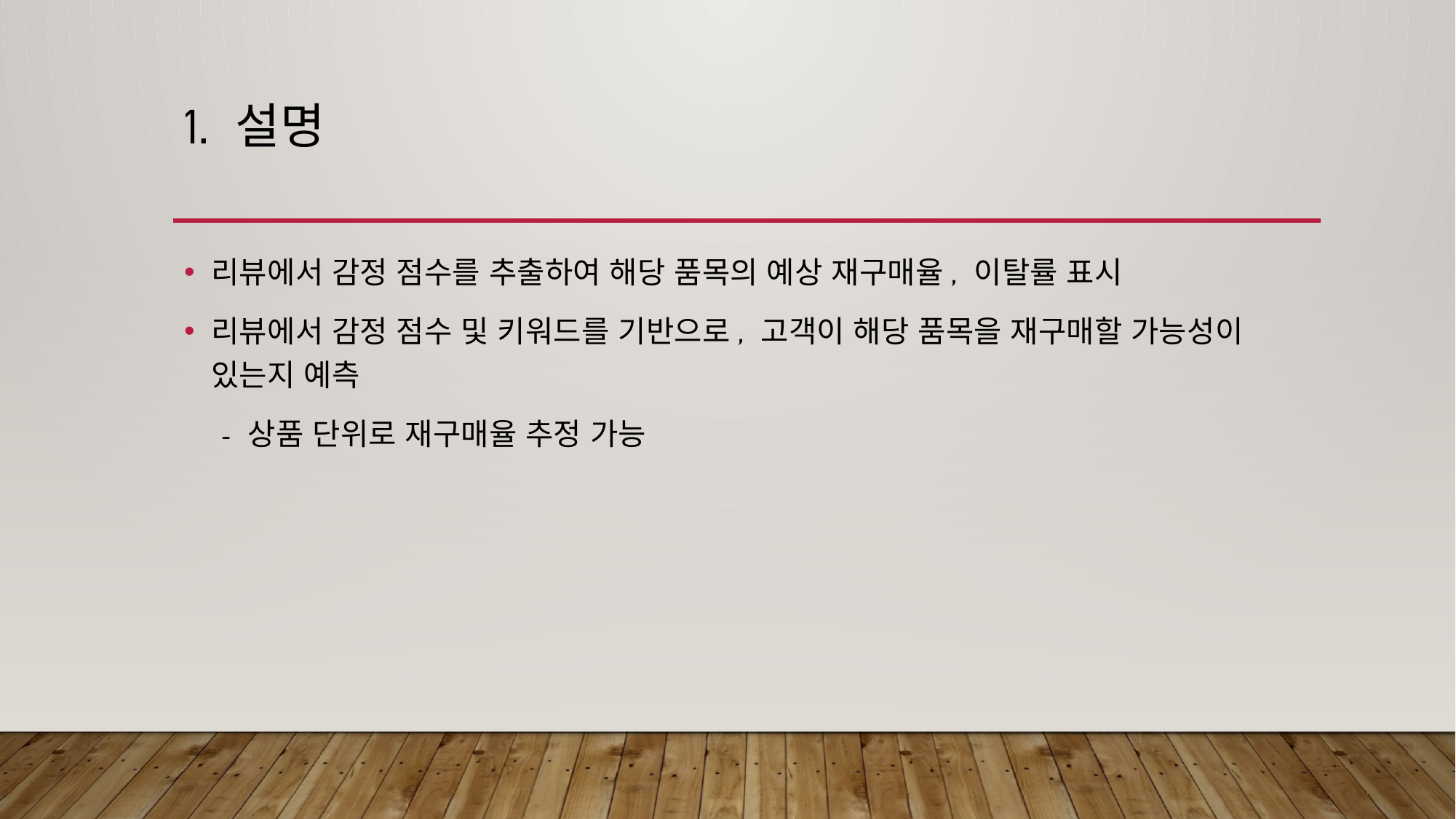

# 1. 설명
리뷰에서 감정 점수를 추출하여 해당 품목의 예상 재구매율, 이탈률 표시
리뷰에서 감정 점수 및 키워드를 기반으로, 고객이 해당 품목을 재구매할 가능성이 있는지 예측
    - 상품 단위로 재구매율 추정 가능